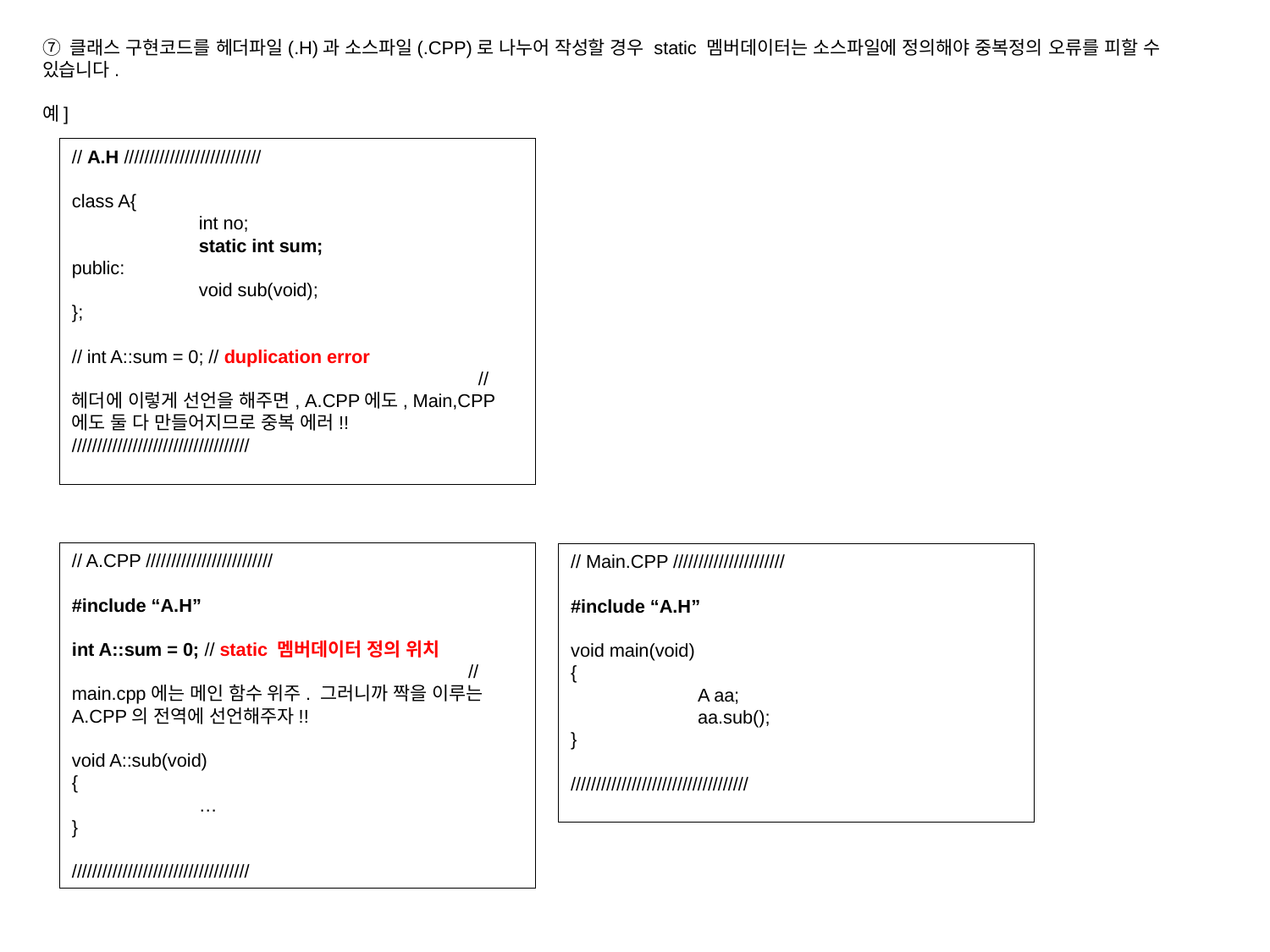

⑦ 클래스 구현코드를 헤더파일(.H)과 소스파일(.CPP)로 나누어 작성할 경우 static 멤버데이터는 소스파일에 정의해야 중복정의 오류를 피할 수 있습니다.

예]

// A.H ///////////////////////////

class A{
	int no;
	static int sum;
public:
	void sub(void);
};

// int A::sum = 0; // duplication error
			     // 헤더에 이렇게 선언을 해주면, A.CPP에도, Main,CPP에도 둘 다 만들어지므로 중복 에러!!
///////////////////////////////////

// A.CPP /////////////////////////

#include “A.H”

int A::sum = 0; // static 멤버데이터 정의 위치
			   // main.cpp에는 메인 함수 위주. 그러니까 짝을 이루는 A.CPP의 전역에 선언해주자!!

void A::sub(void)
{
	…
}

///////////////////////////////////
// Main.CPP //////////////////////

#include “A.H”

void main(void)
{
	A aa;
	aa.sub();
}

///////////////////////////////////